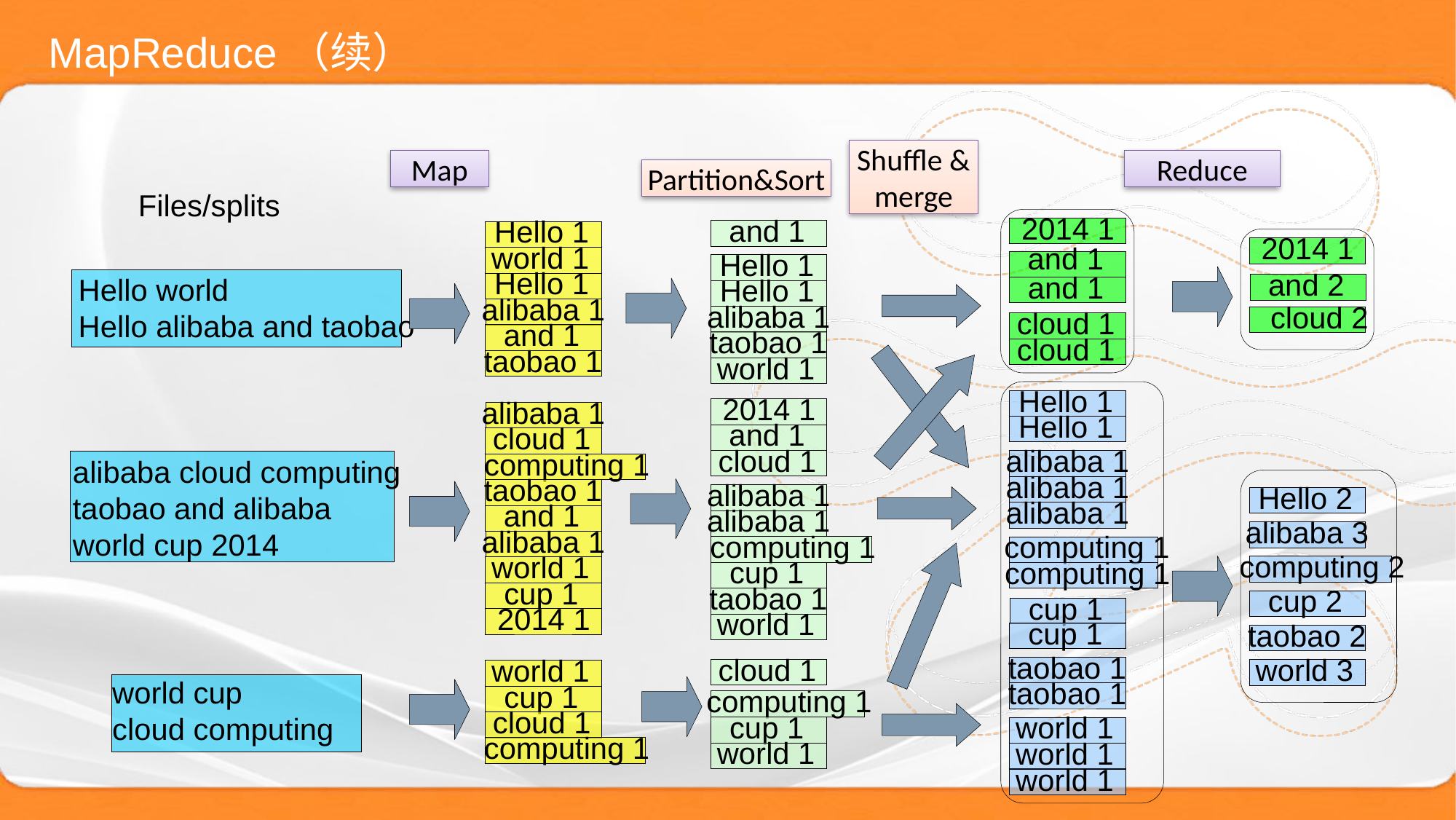

# MapReduce（续）
Shuffle & merge
Map
Reduce
Partition&Sort
Files/splits

2014 1

and 1

Hello 1

2014 1

world 1

and 1

Hello 1

Hello 1

and 2

and 1

Hello world
Hello alibaba and taobao
Hello 1

alibaba 1

alibaba 1

cloud 2

cloud 1

and 1

taobao 1

cloud 1

taobao 1

world 1

Hello 1

2014 1

alibaba 1

Hello 1

and 1

cloud 1

cloud 1

alibaba 1

computing 1

alibaba cloud computing
taobao and alibaba
world cup 2014
alibaba 1

taobao 1

alibaba 1

Hello 2

alibaba 1

and 1

alibaba 1

alibaba 3

alibaba 1

computing 1

computing 1

computing 2

world 1

cup 1

computing 1

cup 1

taobao 1

cup 2

cup 1

2014 1

world 1

cup 1

taobao 2

taobao 1

cloud 1

world 3

world 1

world cup
cloud computing
taobao 1

cup 1

computing 1

cloud 1

cup 1

world 1

computing 1

world 1

world 1

world 1